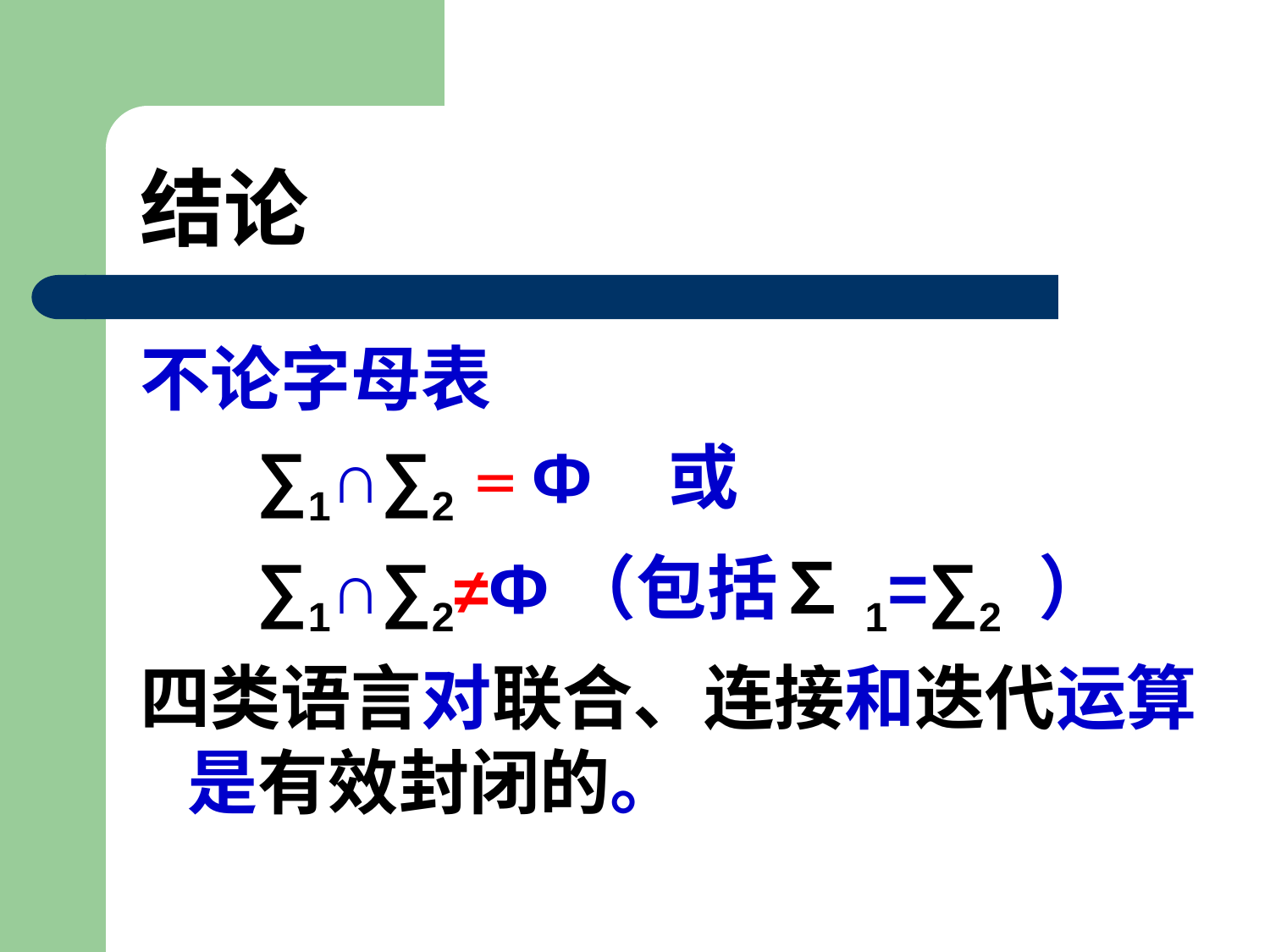

# 结论
不论字母表
      ∑1∩∑2＝Ф   或
      ∑1∩∑2≠Ф（包括∑1=∑2 ）
四类语言对联合、连接和迭代运算是有效封闭的。